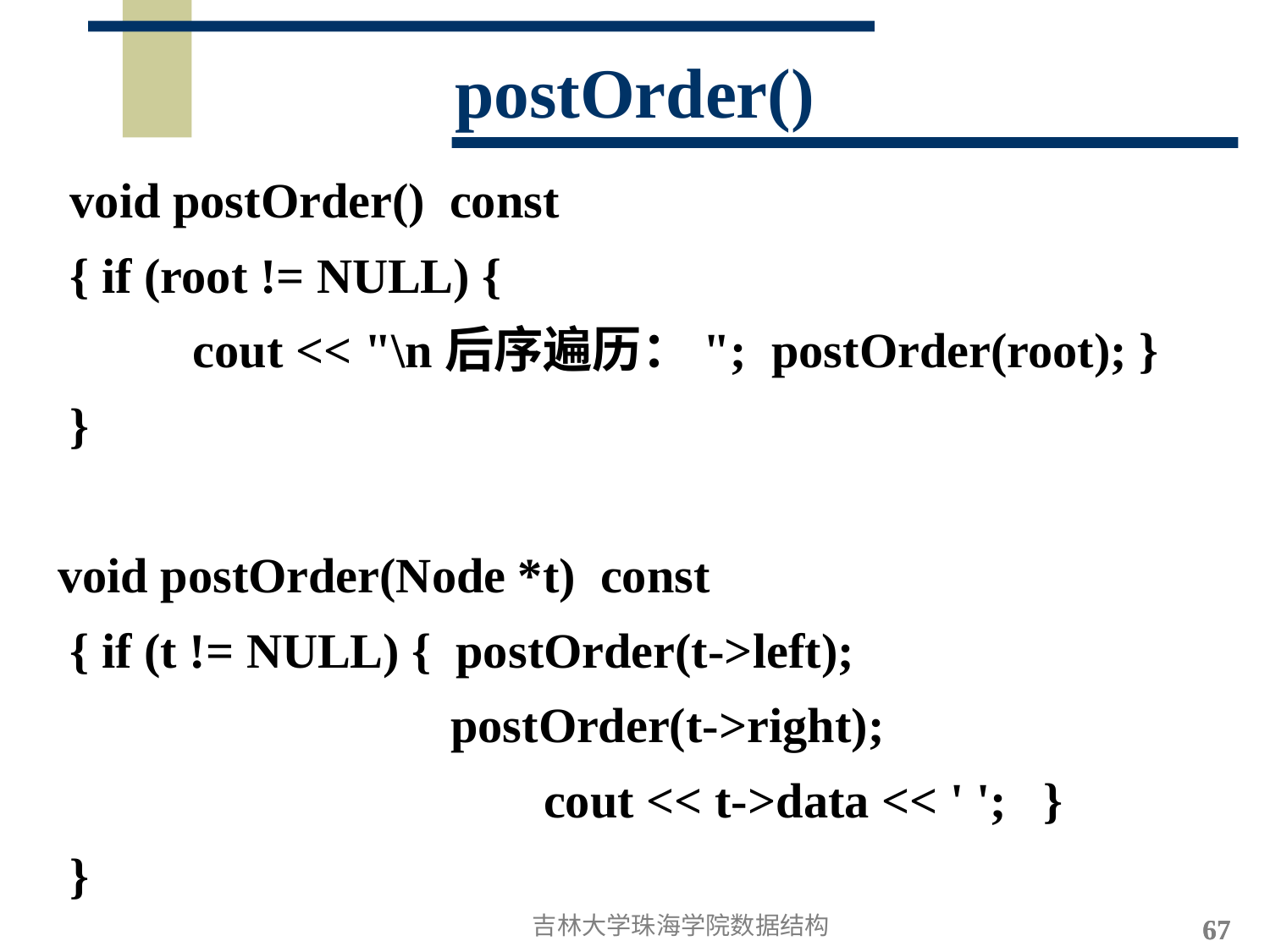

# postOrder()
 void postOrder()  const
 { if (root != NULL) {
           cout << "\n后序遍历：";  postOrder(root); }
 }

void postOrder(Node *t)  const
 { if (t != NULL) {  postOrder(t->left);
                                postOrder(t->right);
			            cout << t->data << ' ';   }
 }
67
吉林大学珠海学院数据结构